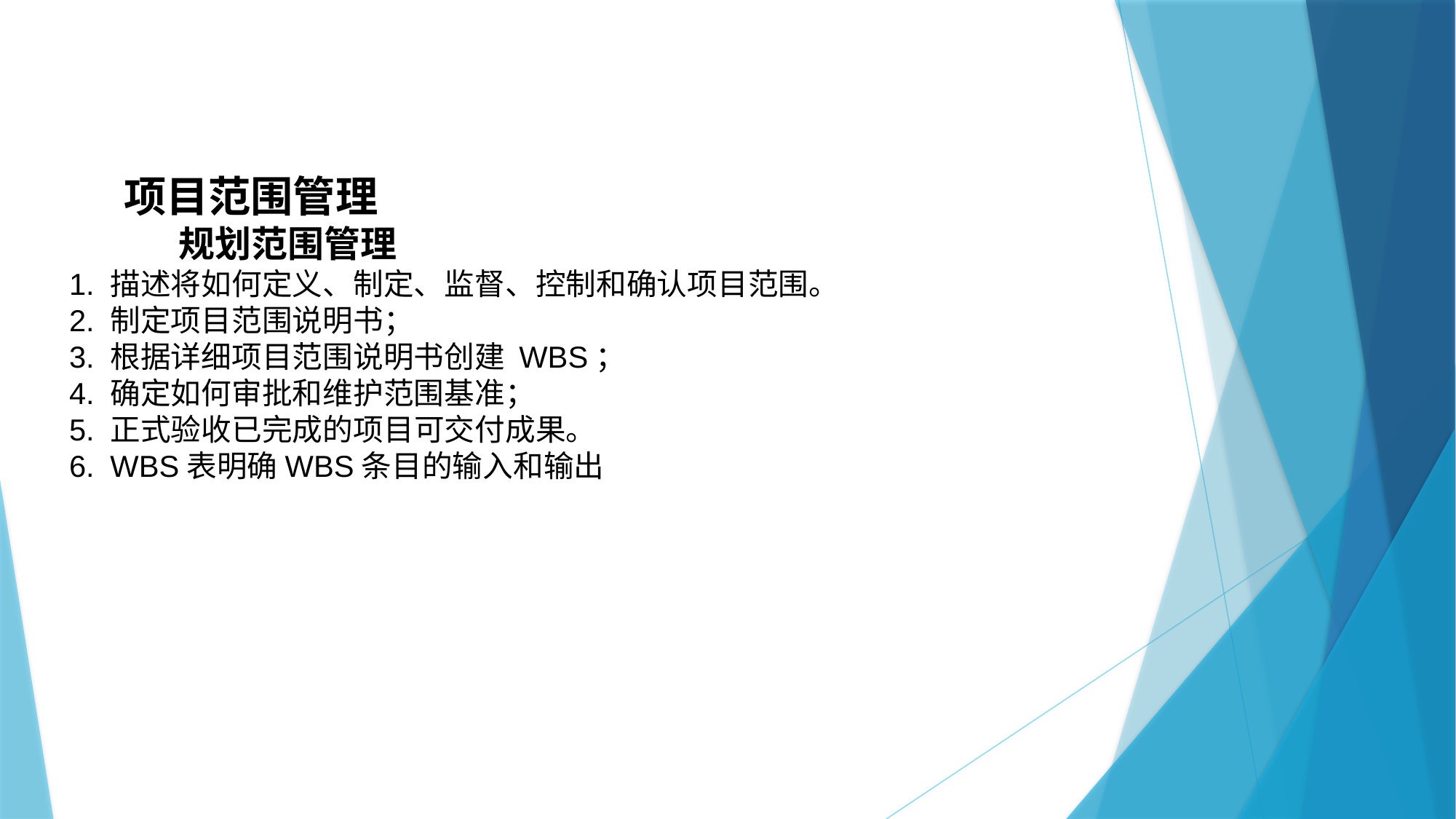

项目范围管理
规划范围管理
描述将如何定义、制定、监督、控制和确认项目范围。
制定项目范围说明书；
根据详细项目范围说明书创建 WBS；
确定如何审批和维护范围基准；
正式验收已完成的项目可交付成果。
WBS表明确WBS条目的输入和输出